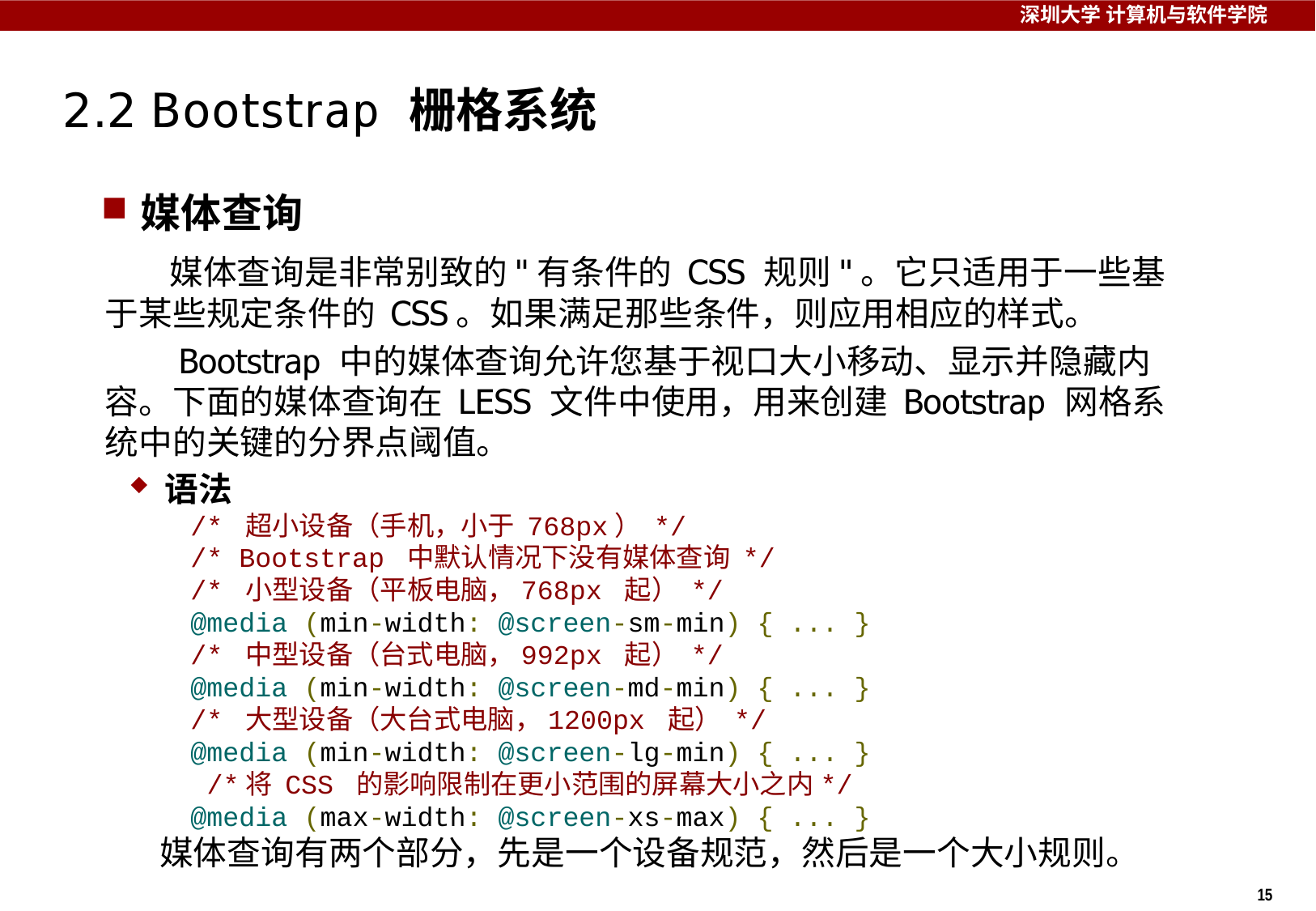

# 2.2 Bootstrap 栅格系统
媒体查询
      媒体查询是非常别致的"有条件的 CSS 规则"。它只适用于一些基于某些规定条件的 CSS。如果满足那些条件，则应用相应的样式。
       Bootstrap 中的媒体查询允许您基于视口大小移动、显示并隐藏内容。下面的媒体查询在 LESS 文件中使用，用来创建 Bootstrap 网格系统中的关键的分界点阈值。
语法
	/* 超小设备（手机，小于 768px） */
	/* Bootstrap 中默认情况下没有媒体查询 */
	/* 小型设备（平板电脑，768px 起） */
	@media (min-width: @screen-sm-min) { ... }
	/* 中型设备（台式电脑，992px 起） */
	@media (min-width: @screen-md-min) { ... }
	/* 大型设备（大台式电脑，1200px 起） */
	@media (min-width: @screen-lg-min) { ... }
	 /*将 CSS 的影响限制在更小范围的屏幕大小之内*/
	@media (max-width: @screen-xs-max) { ... }
           媒体查询有两个部分，先是一个设备规范，然后是一个大小规则。